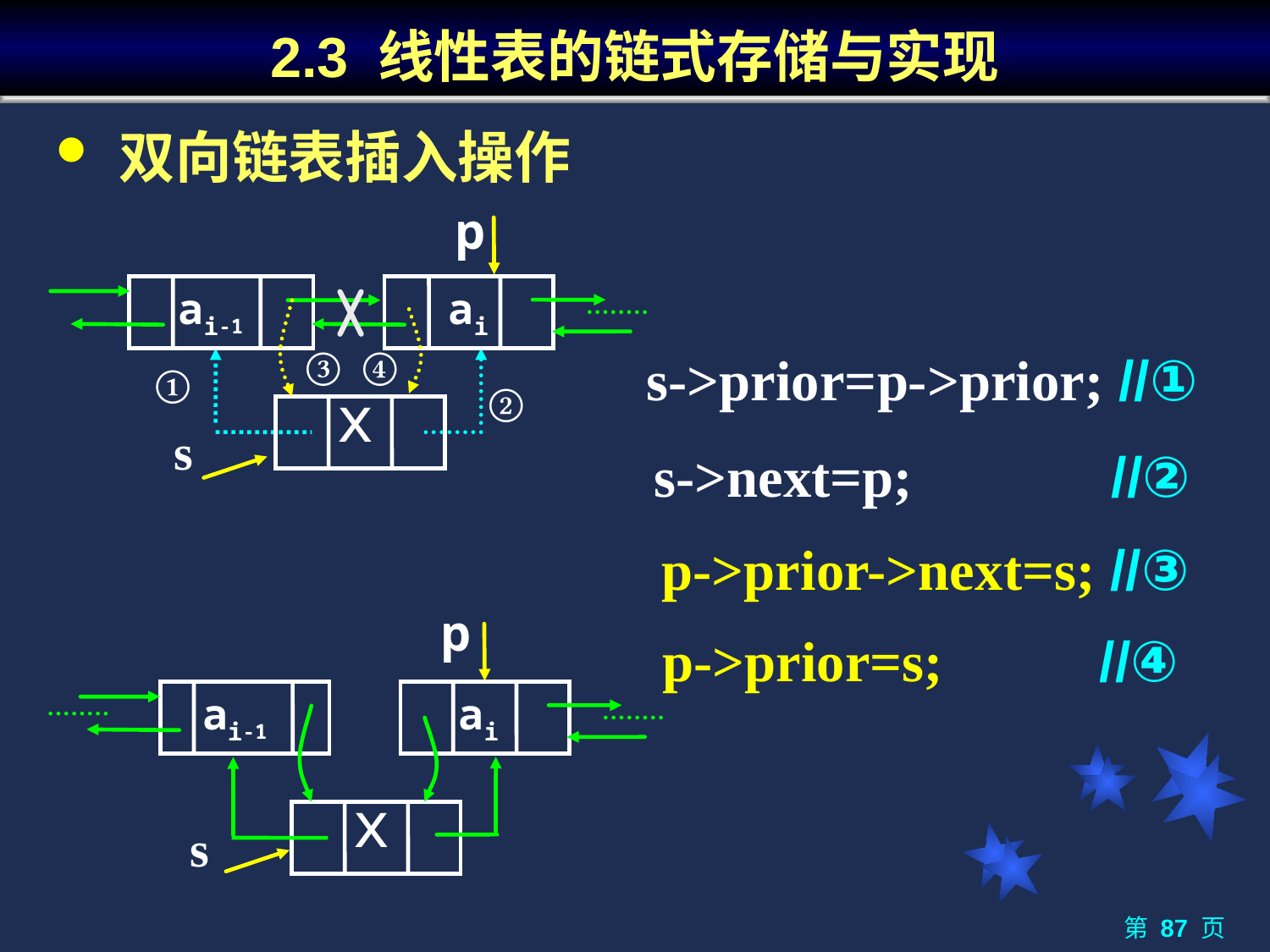

# 2.3 线性表的链式存储与实现
双向链表插入操作
p

ai-1

ai

x

s

③

④
s->prior=p->prior; //①

①

②
s->next=p;              //②
p->prior->next=s; //③
p

ai-1

ai

x

s

p->prior=s;           //④
第 87 页